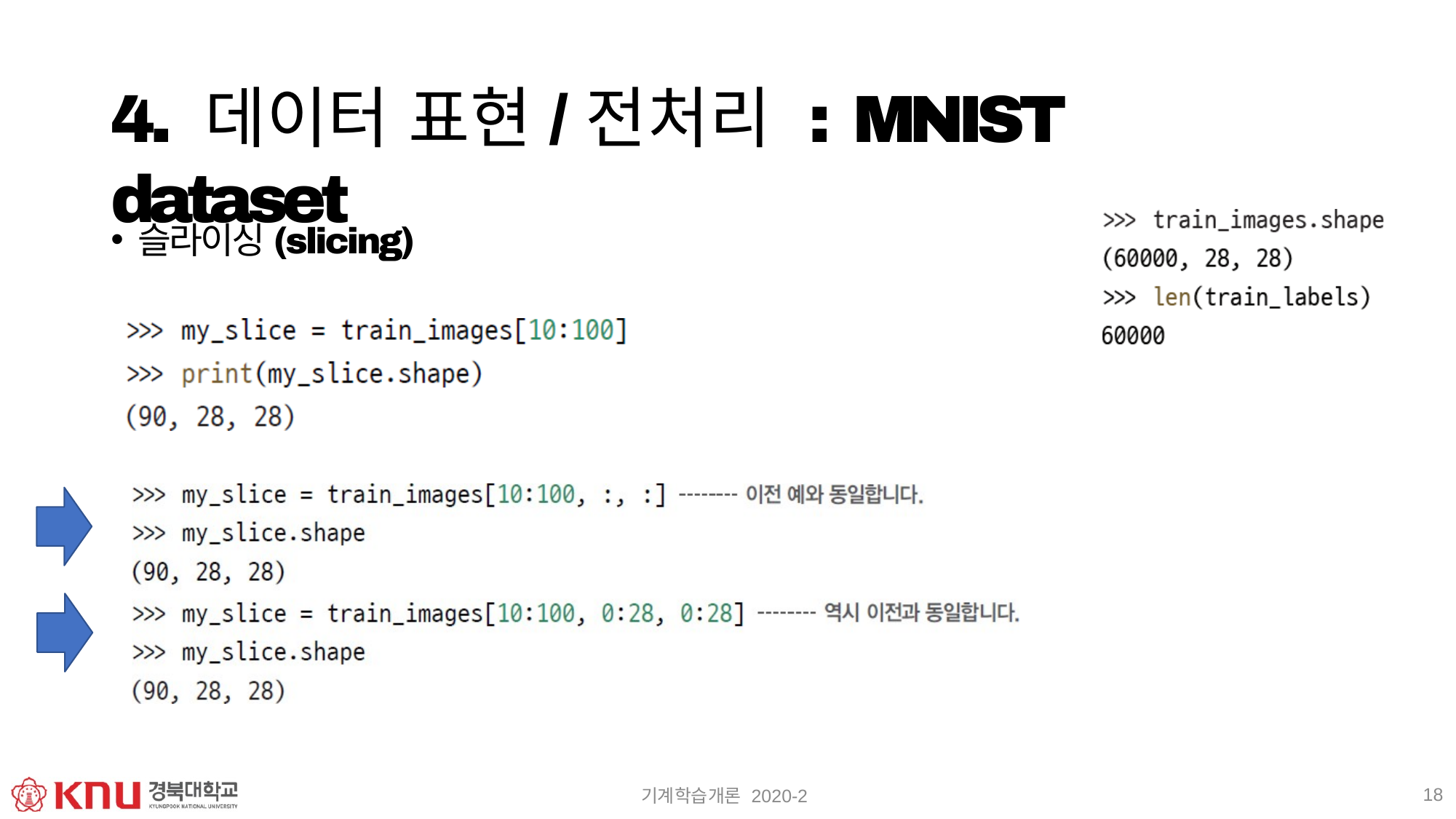

# 4. 데이터 표현/전처리 : MNIST dataset

슬라이싱(slicing)

18
기계학습개론 2020-2